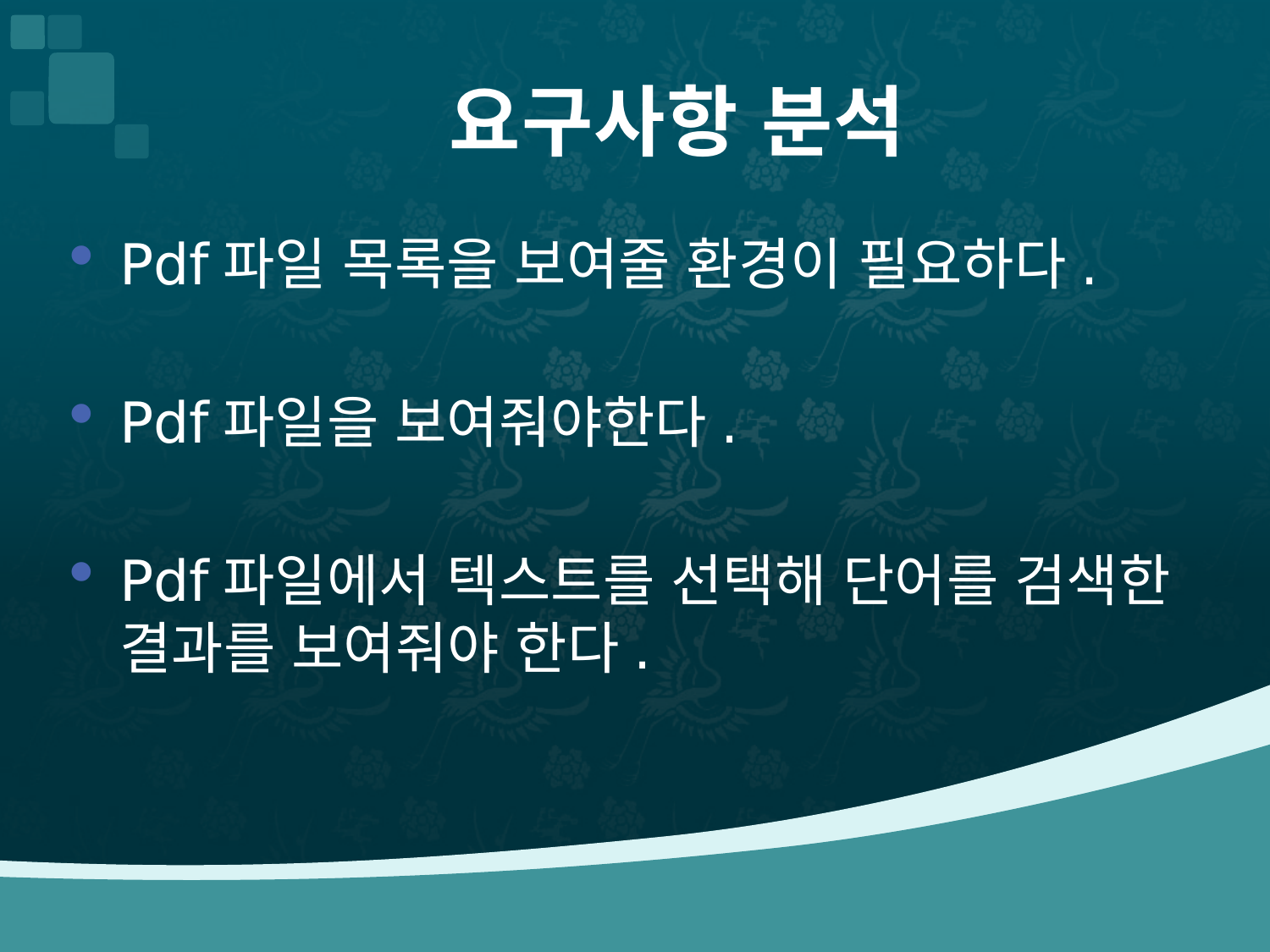

# 요구사항 분석
Pdf파일 목록을 보여줄 환경이 필요하다.

Pdf파일을 보여줘야한다.

Pdf파일에서 텍스트를 선택해 단어를 검색한 결과를 보여줘야 한다.